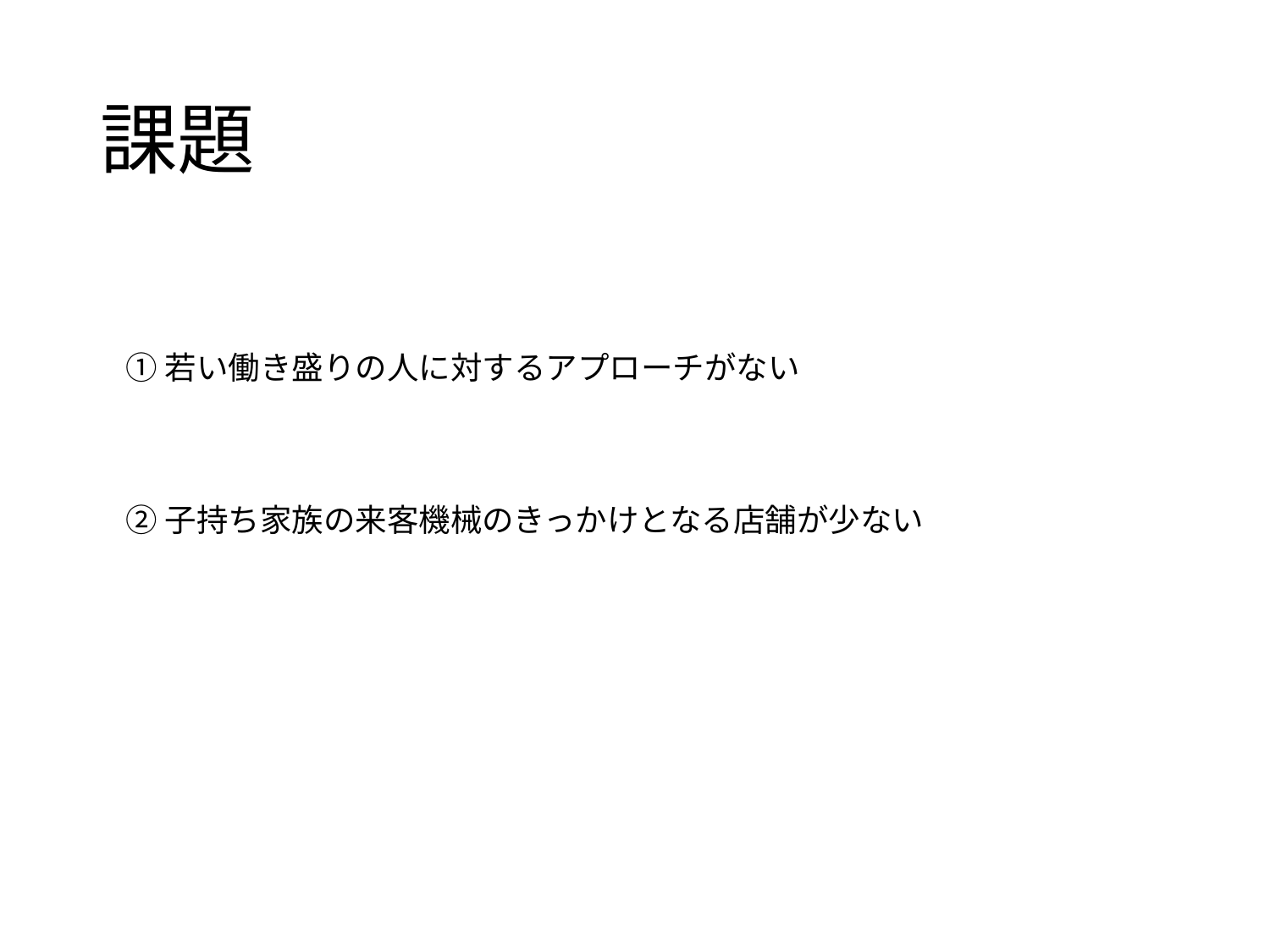

# 課題
①若い働き盛りの人に対するアプローチがない

②子持ち家族の来客機械のきっかけとなる店舗が少ない